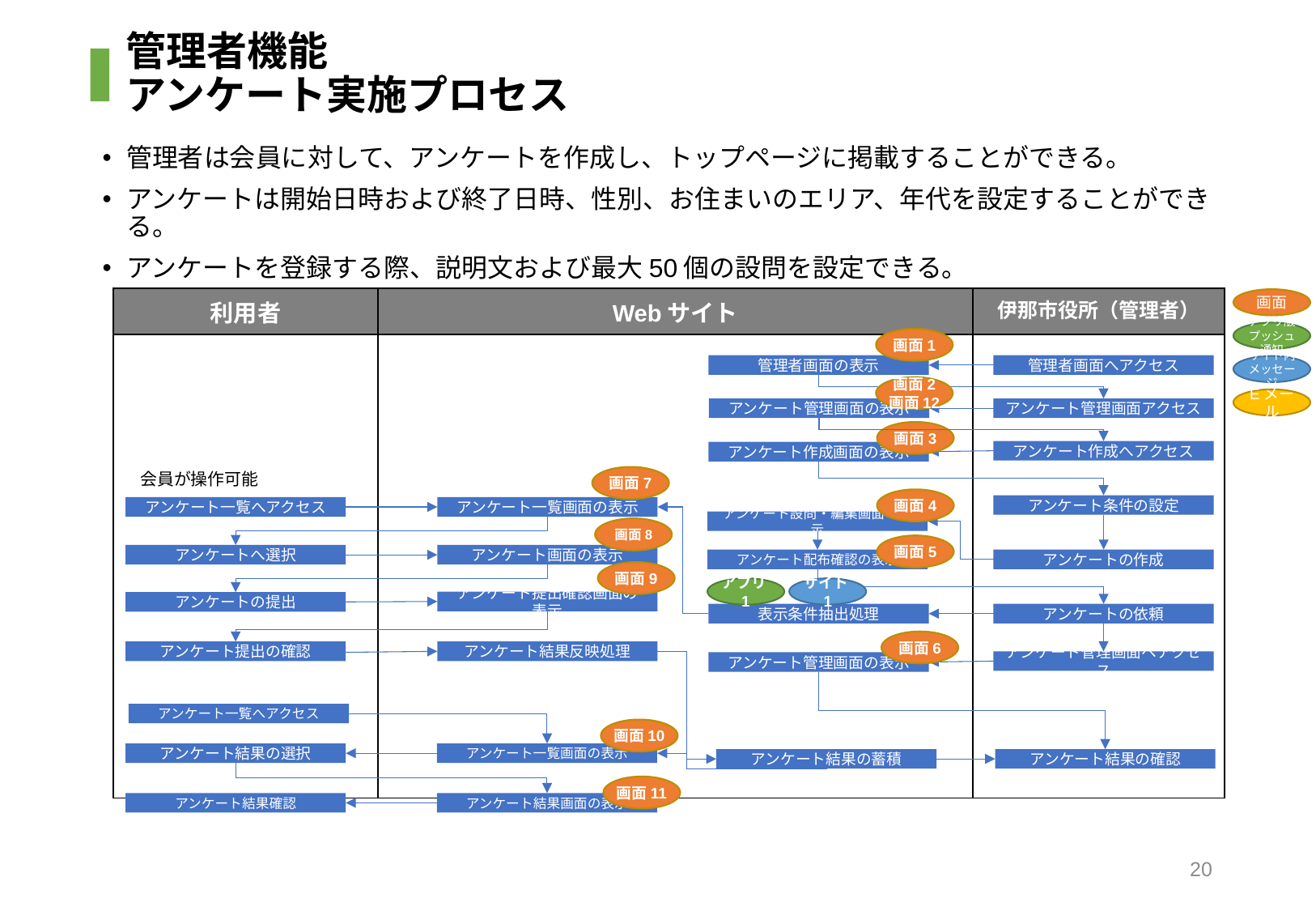

# 管理者機能 アンケート実施プロセス
管理者は会員に対して、アンケートを作成し、トップページに掲載することができる。
アンケートは開始日時および終了日時、性別、お住まいのエリア、年代を設定することができる。
アンケートを登録する際、説明文および最大50個の設問を設定できる。
| 利用者 | Webサイト | 伊那市役所（管理者） |
| --- | --- | --- |
|  |  |  |
画面
アプリ版プッシュ通知
画面1
管理者画面の表示
管理者画面へアクセス
サイト内メッセージ
画面2
画面12
Eメール
アンケート管理画面の表示
アンケート管理画面アクセス
画面3
アンケート作成へアクセス
アンケート作成画面の表示
会員が操作可能
画面7
画面4
アンケート条件の設定
アンケート一覧へアクセス
アンケート一覧画面の表示
アンケート設問・編集画面の表示
画面8
画面5
アンケートへ選択
アンケート画面の表示
アンケート配布確認の表示
アンケートの作成
画面9
アプリ1
サイト1
アンケート提出確認画面の表示
アンケートの提出
表示条件抽出処理
アンケートの依頼
画面6
アンケート提出の確認
アンケート結果反映処理

アンケート管理画面へアクセス
アンケート管理画面の表示
アンケート一覧へアクセス
画面10
アンケート結果の選択
アンケート一覧画面の表示
アンケート結果の蓄積
アンケート結果の確認
画面11
アンケート結果確認
アンケート結果画面の表示
20